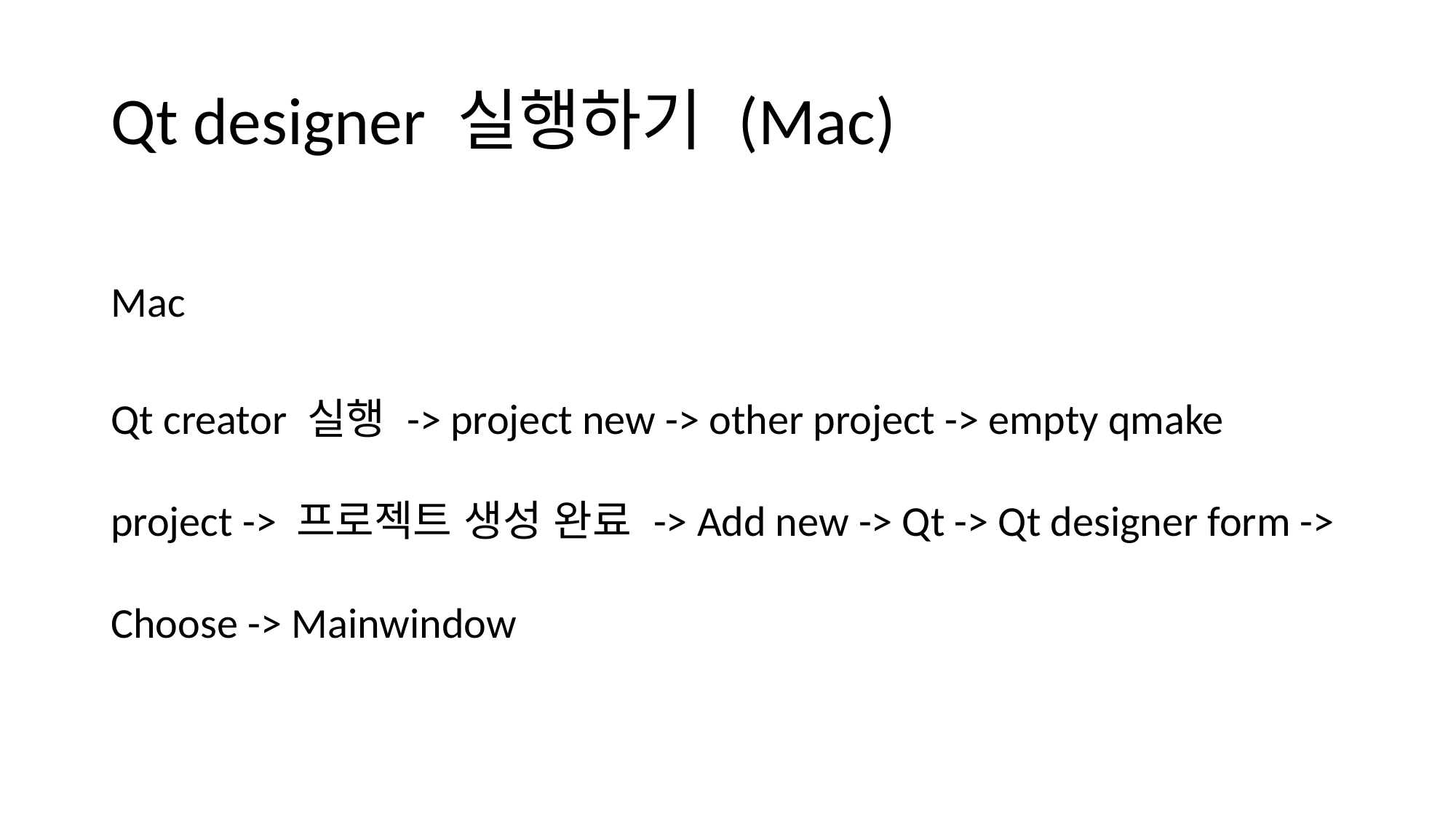

# Qt designer 실행하기 (Mac)
Mac
Qt creator 실행 -> project new -> other project -> empty qmake project -> 프로젝트 생성 완료 -> Add new -> Qt -> Qt designer form -> Choose -> Mainwindow